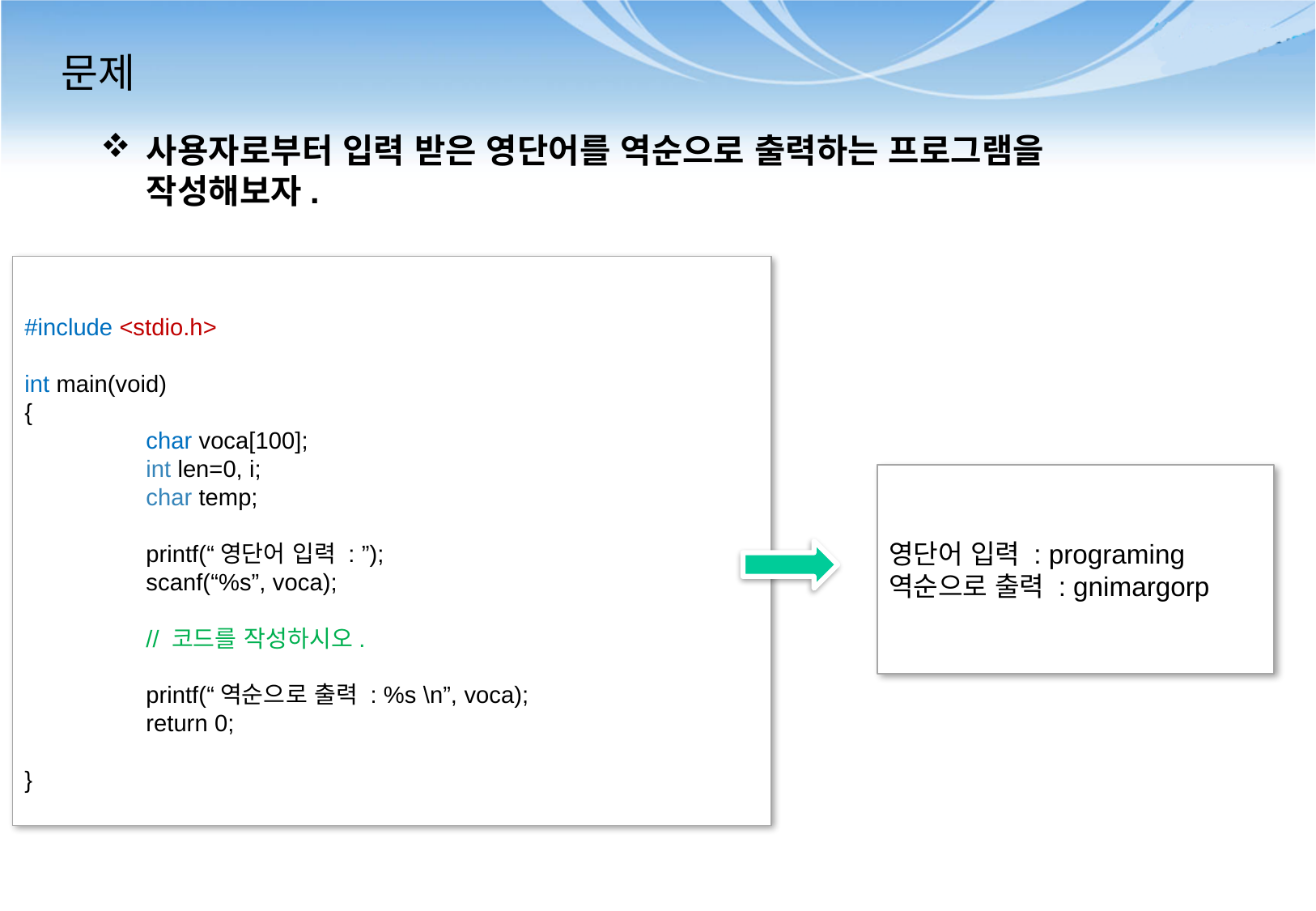

# 문제
사용자로부터 입력 받은 영단어를 역순으로 출력하는 프로그램을 작성해보자.

#include <stdio.h>

int main(void)
{
	char voca[100];
	int len=0, i;
	char temp;

	printf(“영단어 입력 : ”);
	scanf(“%s”, voca);

	// 코드를 작성하시오.

	printf(“역순으로 출력 : %s \n”, voca);
	return 0;

}

영단어 입력 : programing
역순으로 출력 : gnimargorp